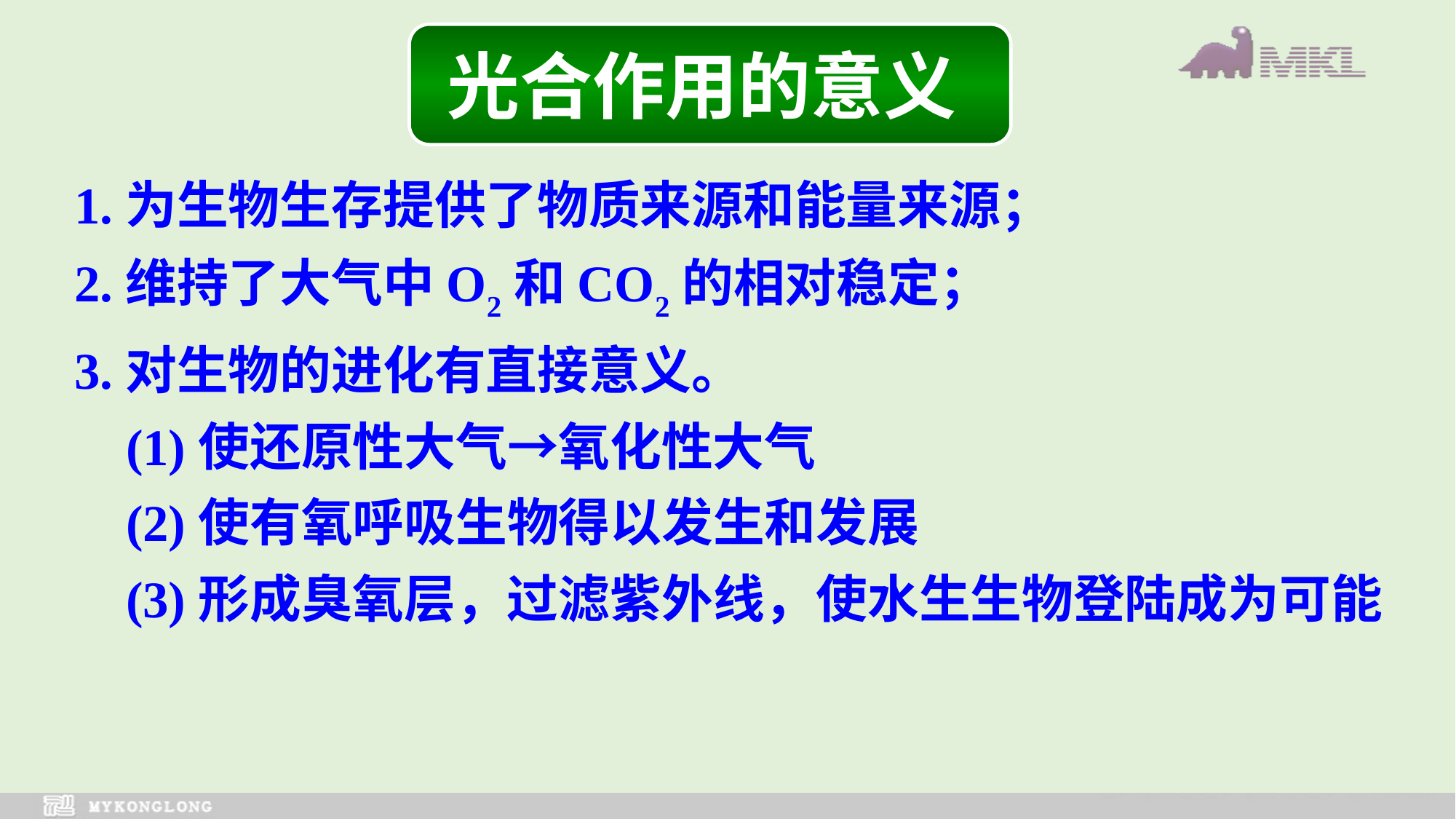

光合作用的意义
1.为生物生存提供了物质来源和能量来源；
2.维持了大气中O2和CO2的相对稳定；
3.对生物的进化有直接意义。
    (1)使还原性大气→氧化性大气
    (2)使有氧呼吸生物得以发生和发展
    (3)形成臭氧层，过滤紫外线，使水生生物登陆成为可能